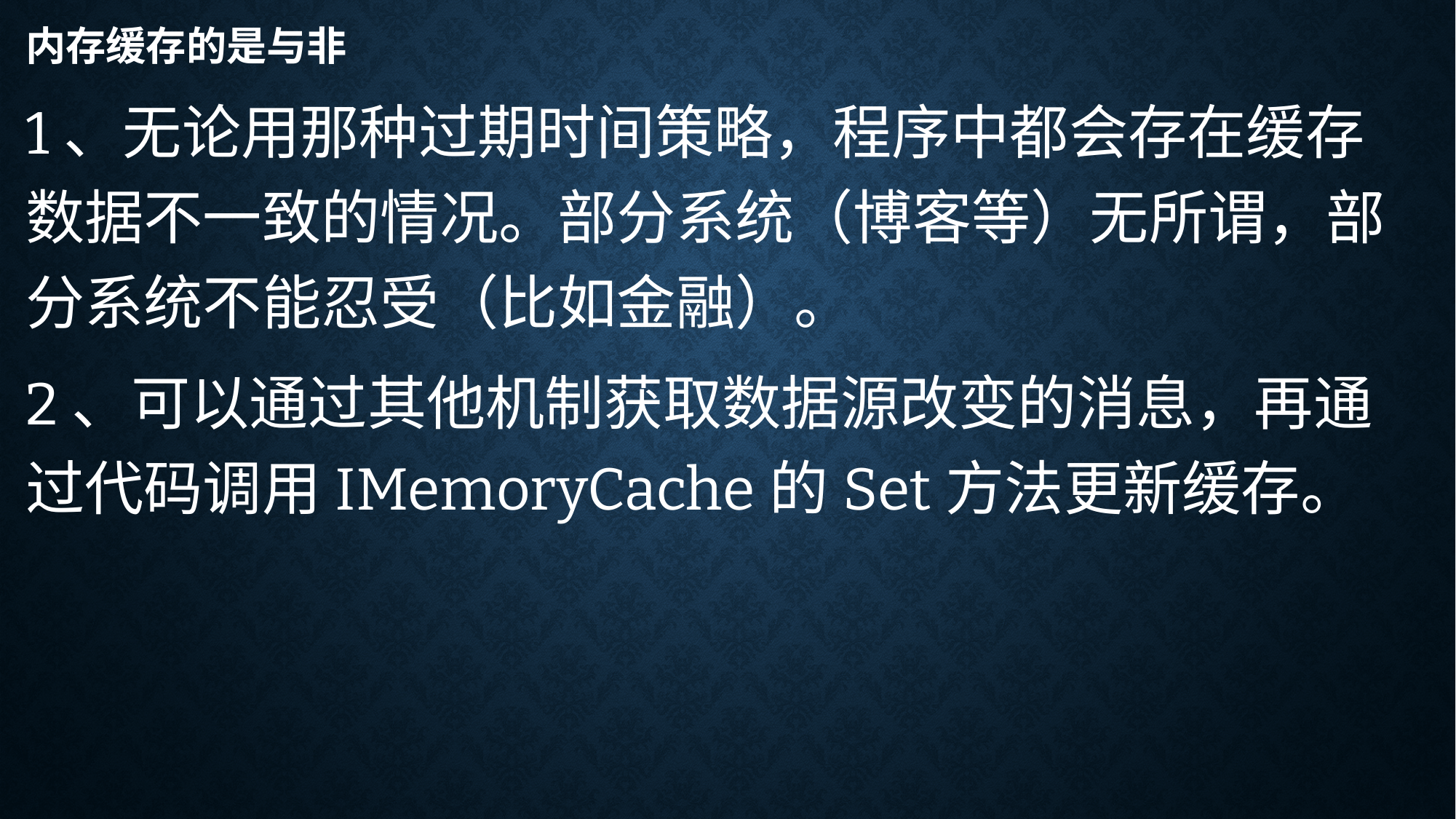

# 内存缓存的是与非
1、无论用那种过期时间策略，程序中都会存在缓存数据不一致的情况。部分系统（博客等）无所谓，部分系统不能忍受（比如金融）。
2、可以通过其他机制获取数据源改变的消息，再通过代码调用IMemoryCache的Set方法更新缓存。